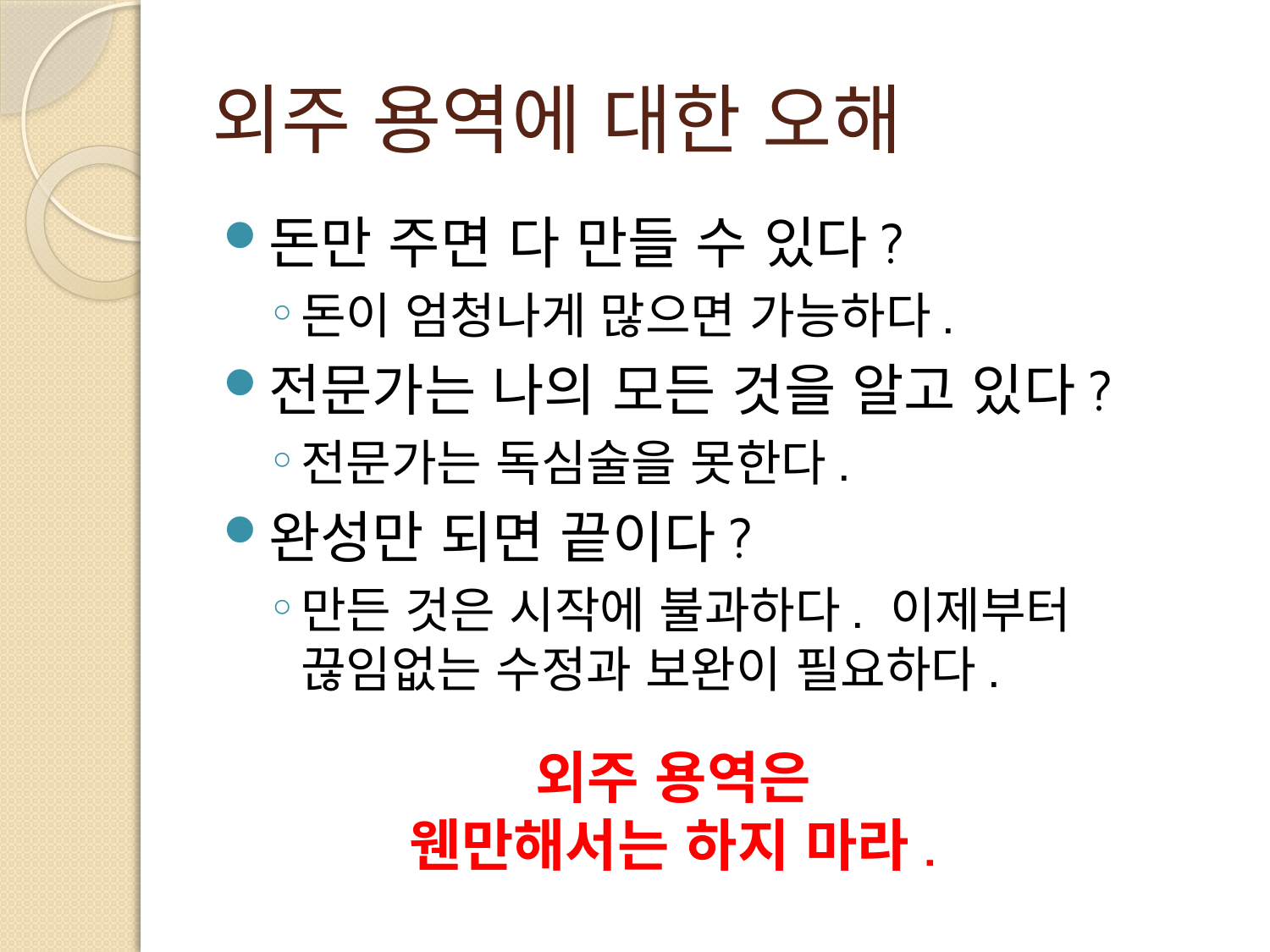

# 외주 용역에 대한 오해
돈만 주면 다 만들 수 있다?
돈이 엄청나게 많으면 가능하다.
전문가는 나의 모든 것을 알고 있다?
전문가는 독심술을 못한다.
완성만 되면 끝이다?
만든 것은 시작에 불과하다. 이제부터 끊임없는 수정과 보완이 필요하다.
외주 용역은
웬만해서는 하지 마라.